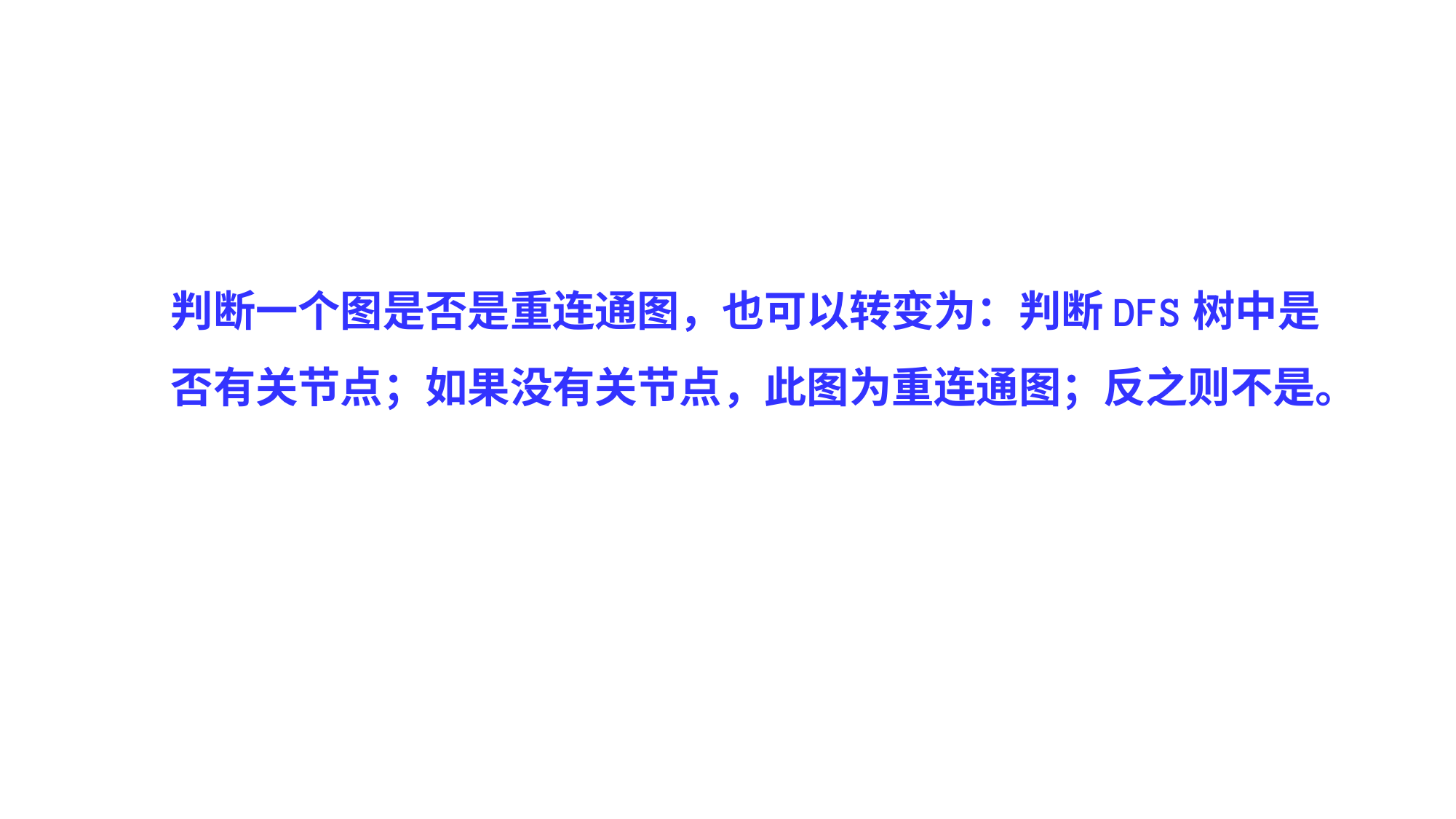

判断一个图是否是重连通图，也可以转变为：判断DFS树中是否有关节点；如果没有关节点，此图为重连通图；反之则不是。